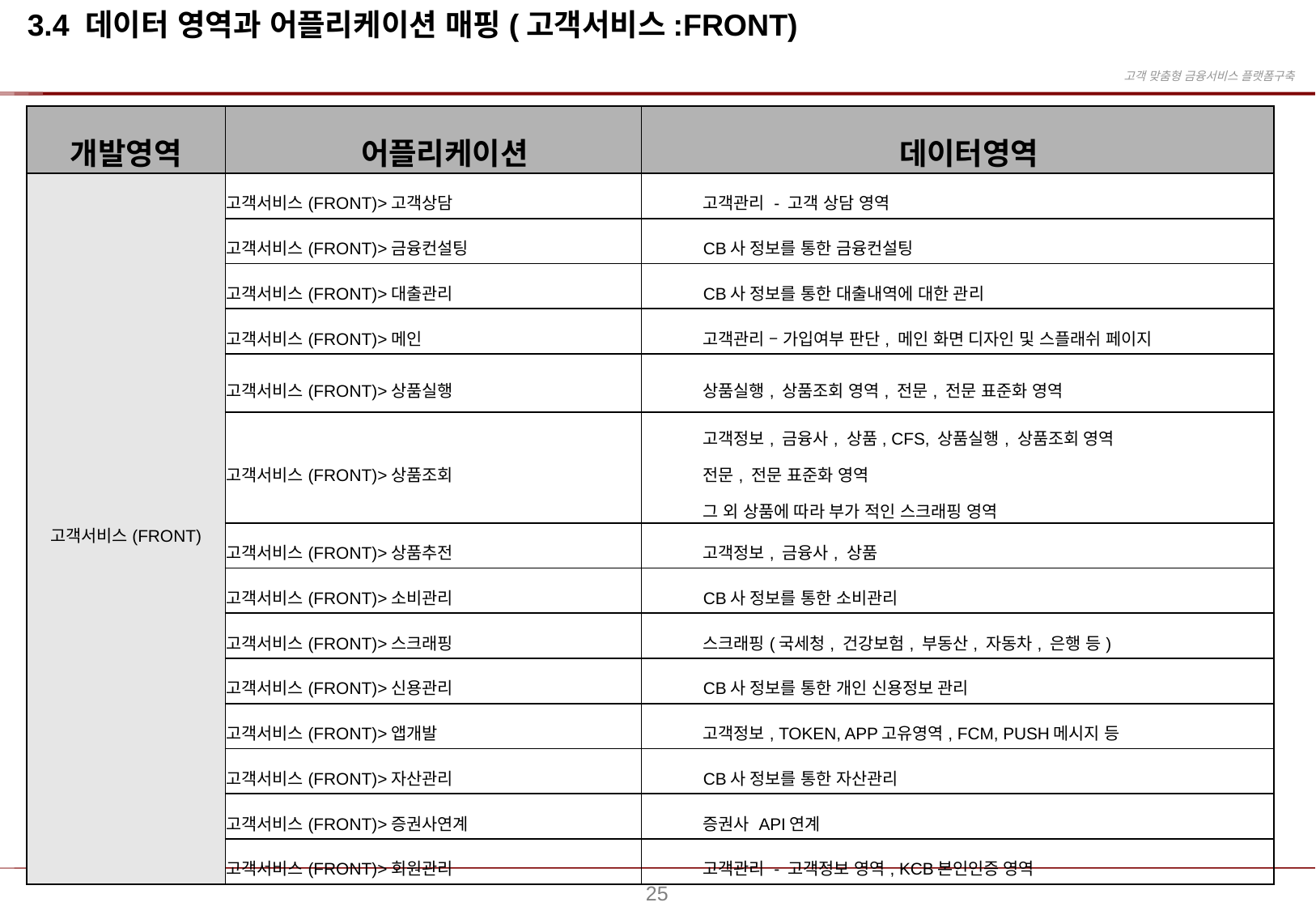

3.4 데이터 영역과 어플리케이션 매핑(고객서비스:FRONT)

| 개발영역 | 어플리케이션 | 데이터영역 |
| --- | --- | --- |
| 고객서비스(FRONT) | 고객서비스(FRONT)>고객상담 | 고객관리 - 고객 상담 영역 |
|  | 고객서비스(FRONT)>금융컨설팅 | CB사 정보를 통한 금융컨설팅 |
|  | 고객서비스(FRONT)>대출관리 | CB사 정보를 통한 대출내역에 대한 관리 |
|  | 고객서비스(FRONT)>메인 | 고객관리 – 가입여부 판단, 메인 화면 디자인 및 스플래쉬 페이지 |
|  | 고객서비스(FRONT)>상품실행 | 상품실행, 상품조회 영역, 전문, 전문 표준화 영역 |
|  | 고객서비스(FRONT)>상품조회 | 고객정보, 금융사, 상품, CFS, 상품실행, 상품조회 영역 전문, 전문 표준화 영역 그 외 상품에 따라 부가 적인 스크래핑 영역 |
|  | 고객서비스(FRONT)>상품추전 | 고객정보, 금융사, 상품 |
|  | 고객서비스(FRONT)>소비관리 | CB사 정보를 통한 소비관리 |
|  | 고객서비스(FRONT)>스크래핑 | 스크래핑(국세청, 건강보험, 부동산, 자동차, 은행 등) |
|  | 고객서비스(FRONT)>신용관리 | CB사 정보를 통한 개인 신용정보 관리 |
|  | 고객서비스(FRONT)>앱개발 | 고객정보, TOKEN, APP고유영역, FCM, PUSH메시지 등 |
|  | 고객서비스(FRONT)>자산관리 | CB사 정보를 통한 자산관리 |
|  | 고객서비스(FRONT)>증권사연계 | 증권사 API연계 |
|  | 고객서비스(FRONT)>회원관리 | 고객관리 - 고객정보 영역, KCB본인인증 영역 |